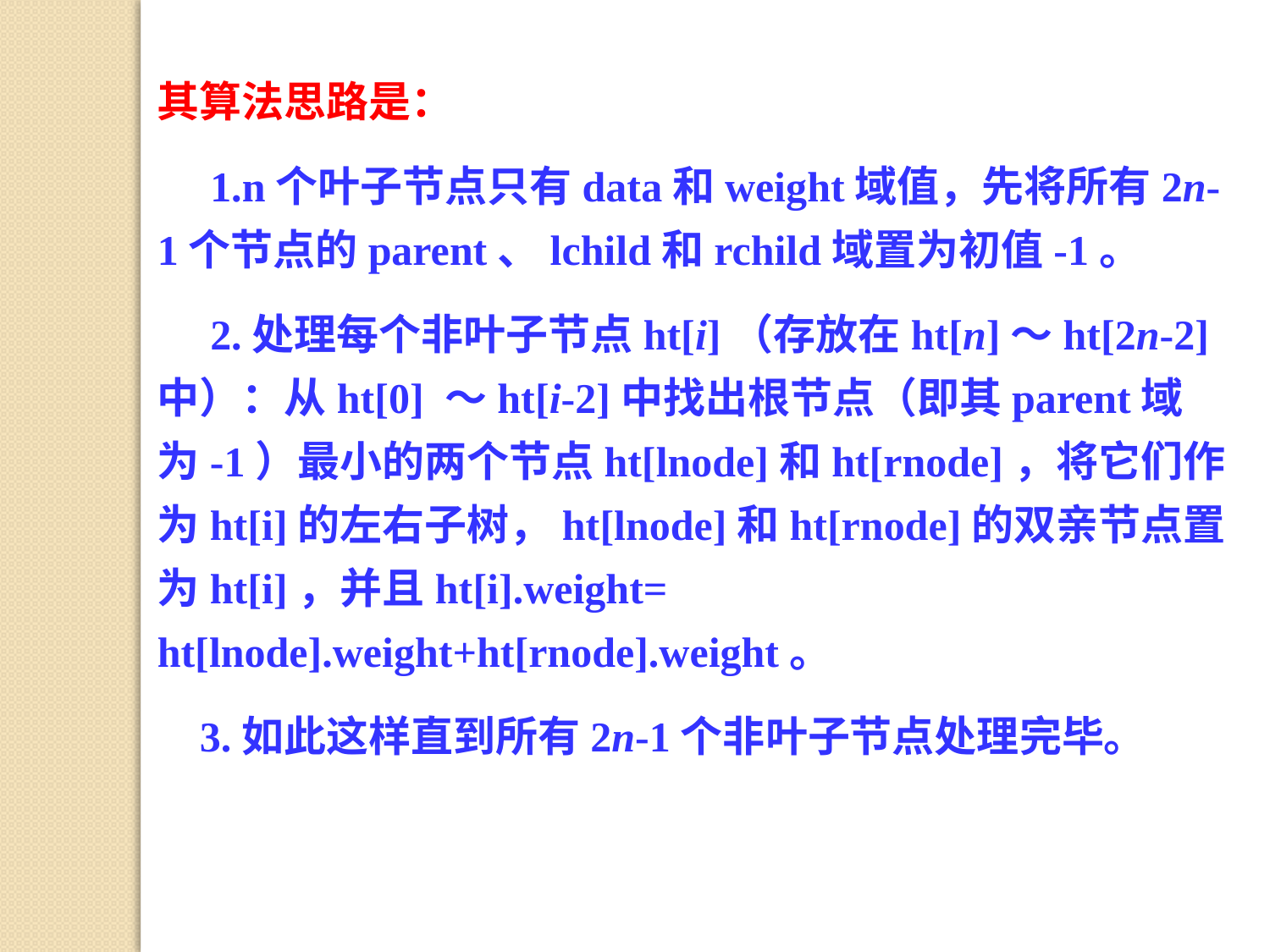

其算法思路是：
     1.n个叶子节点只有data和weight域值，先将所有2n-1个节点的parent、lchild和rchild域置为初值-1。
     2.处理每个非叶子节点ht[i]（存放在ht[n]～ht[2n-2]中）：从ht[0] ～ht[i-2]中找出根节点（即其parent域为-1）最小的两个节点ht[lnode]和ht[rnode]，将它们作为ht[i]的左右子树，ht[lnode]和ht[rnode]的双亲节点置为ht[i]，并且ht[i].weight= ht[lnode].weight+ht[rnode].weight。
    3.如此这样直到所有2n-1个非叶子节点处理完毕。